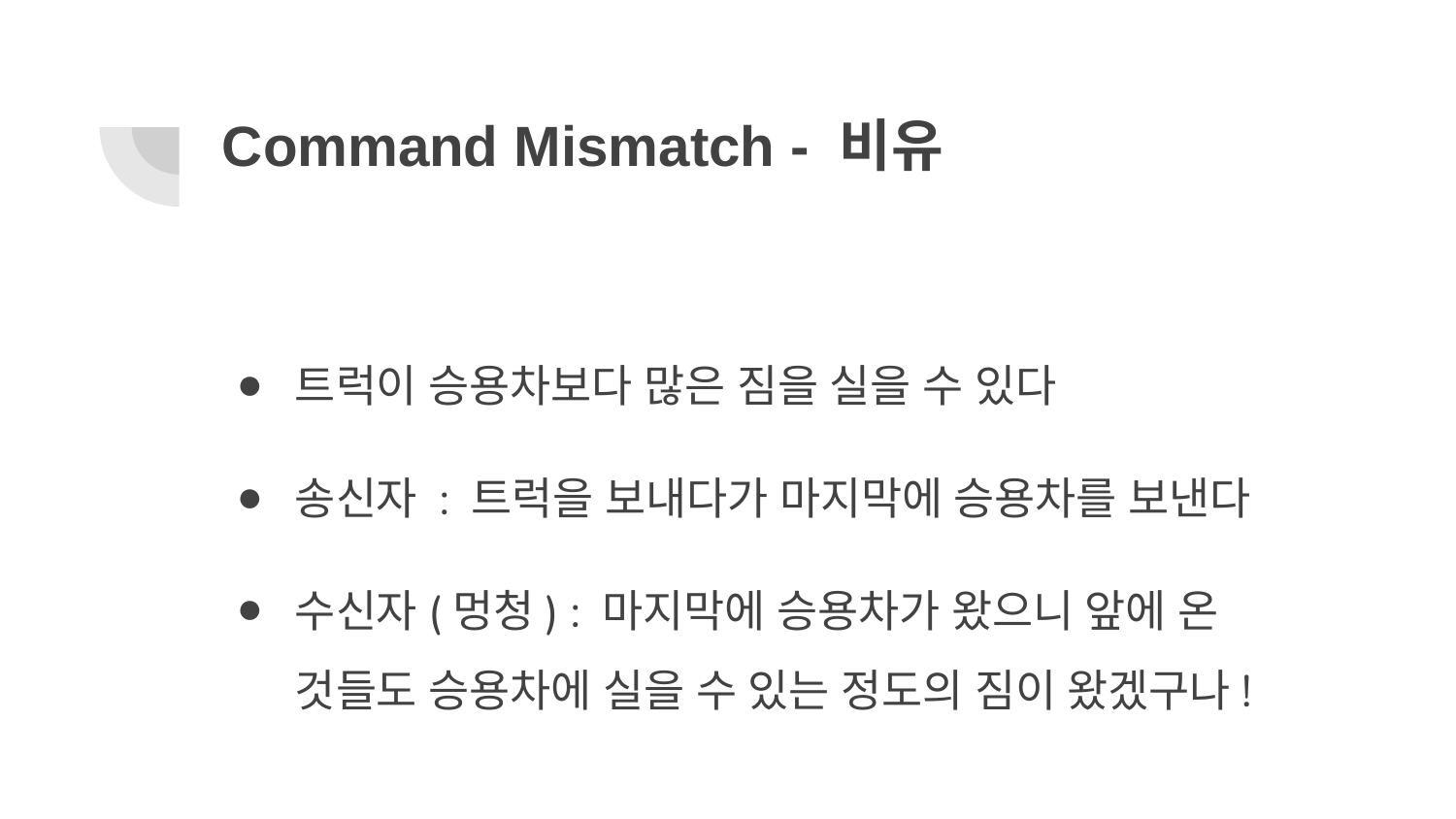

# Command Mismatch - 비유

트럭이 승용차보다 많은 짐을 실을 수 있다
송신자 : 트럭을 보내다가 마지막에 승용차를 보낸다
수신자(멍청) : 마지막에 승용차가 왔으니 앞에 온 것들도 승용차에 실을 수 있는 정도의 짐이 왔겠구나!